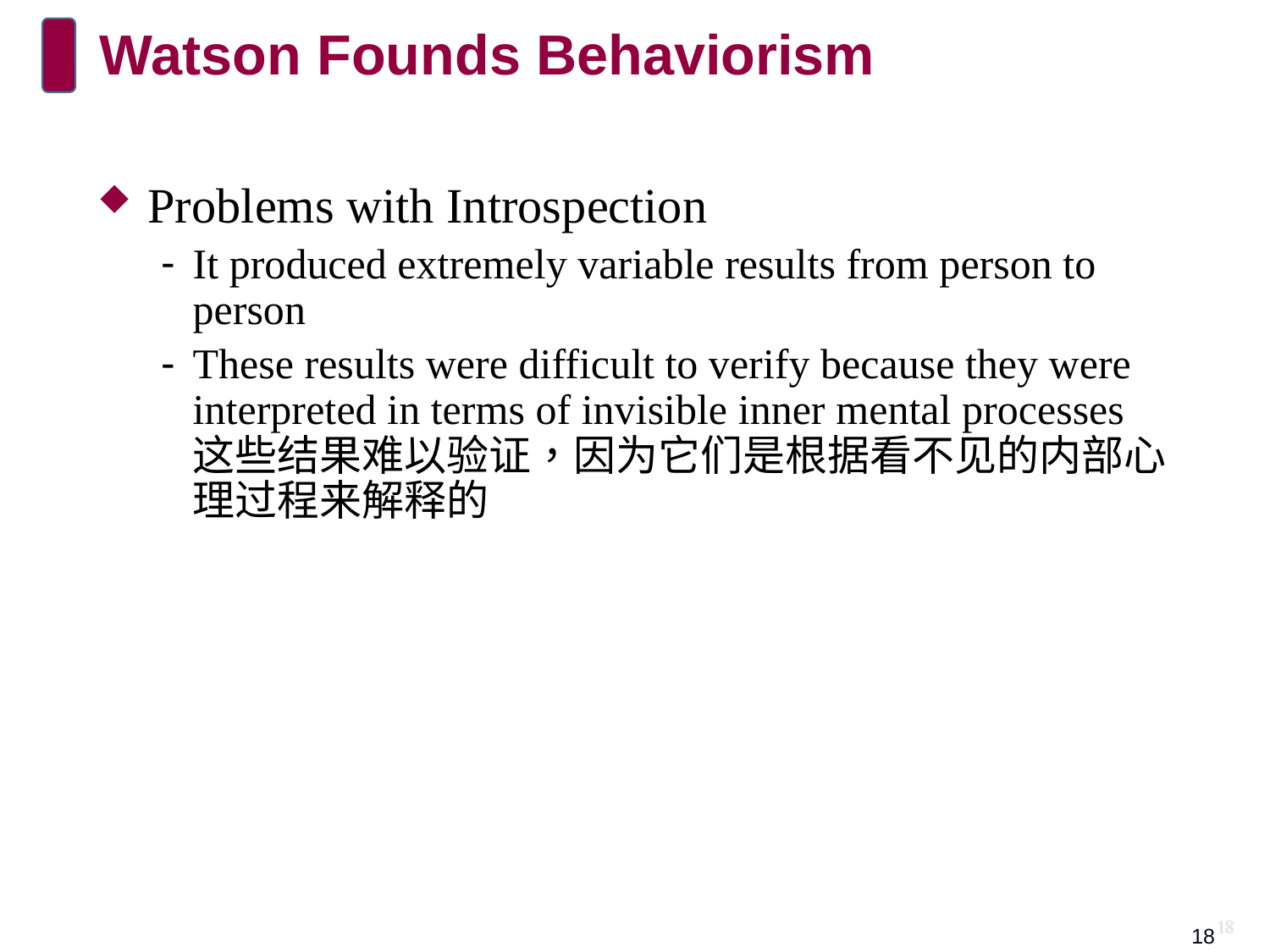

# Watson Founds Behaviorism
Problems with Introspection
It produced extremely variable results from person to person
These results were difficult to verify because they were interpreted in terms of invisible inner mental processes 这些结果难以验证，因为它们是根据看不见的内部心理过程来解释的

18
18